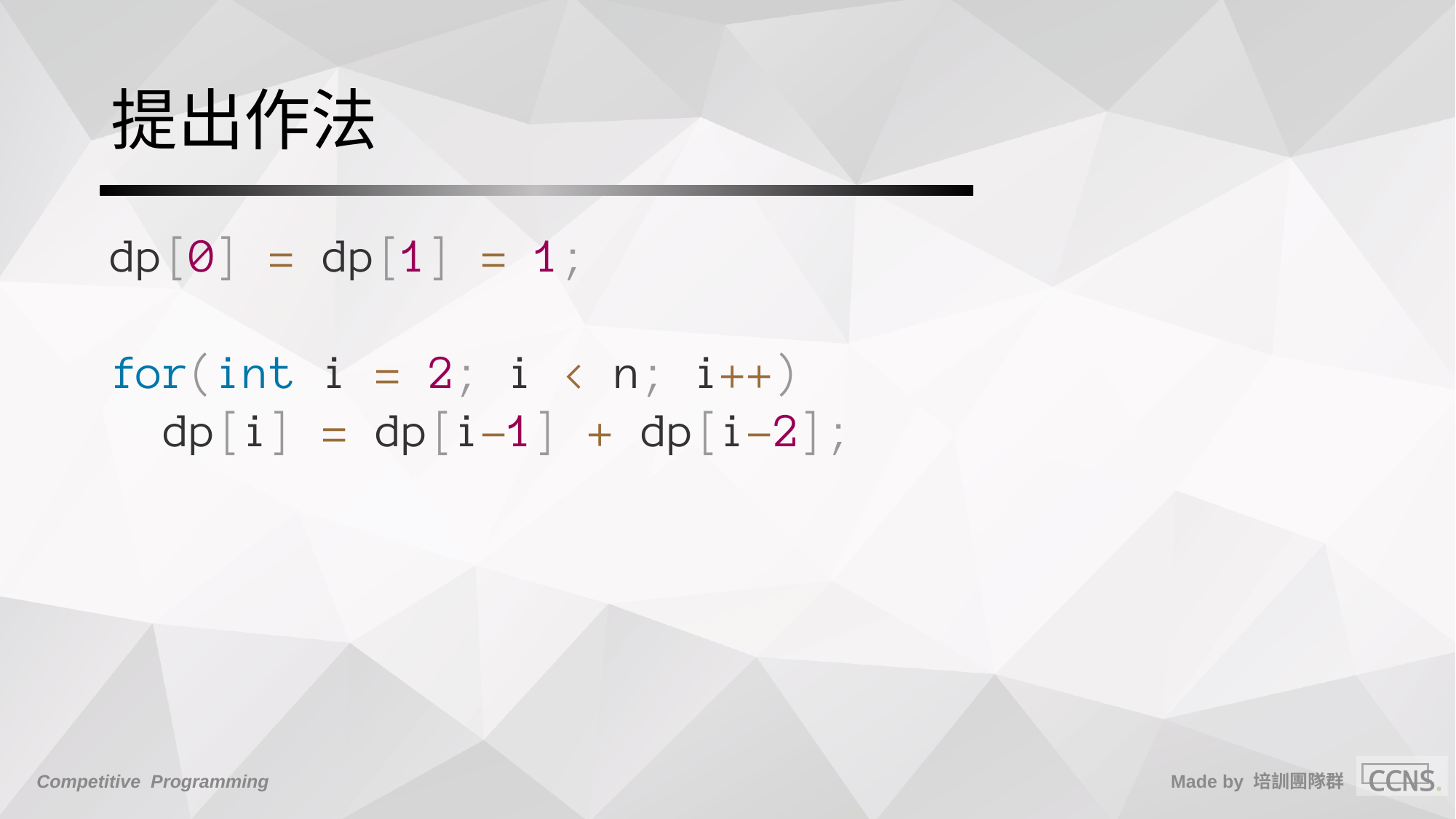

# 提出作法
dp[0] = dp[1] = 1;
for(int i = 2; i < n; i++)
  dp[i] = dp[i-1] + dp[i-2];